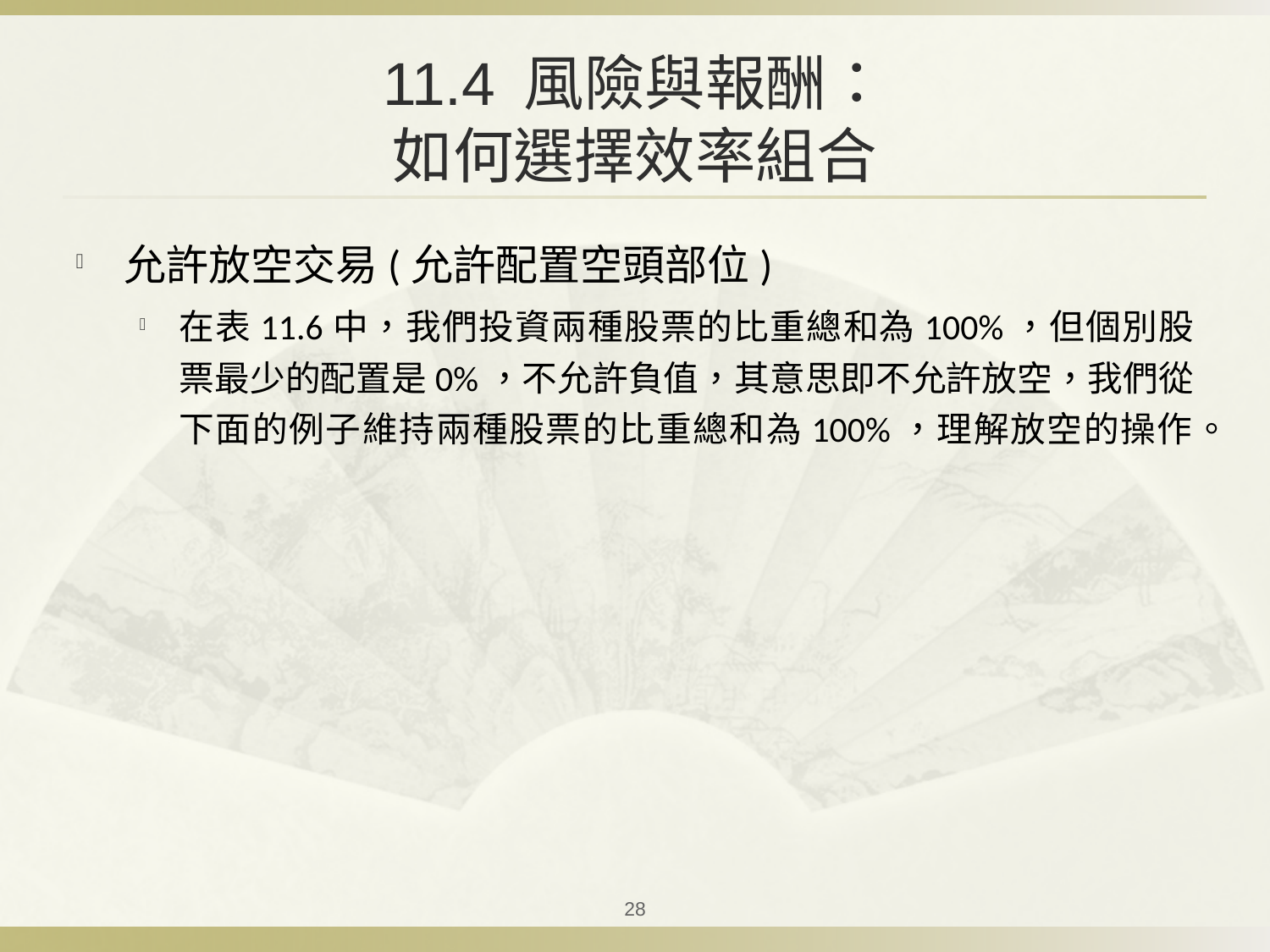

# 11.4 風險與報酬： 如何選擇效率組合
允許放空交易(允許配置空頭部位)
在表11.6中，我們投資兩種股票的比重總和為100%，但個別股票最少的配置是0%，不允許負值，其意思即不允許放空，我們從下面的例子維持兩種股票的比重總和為100%，理解放空的操作。

28